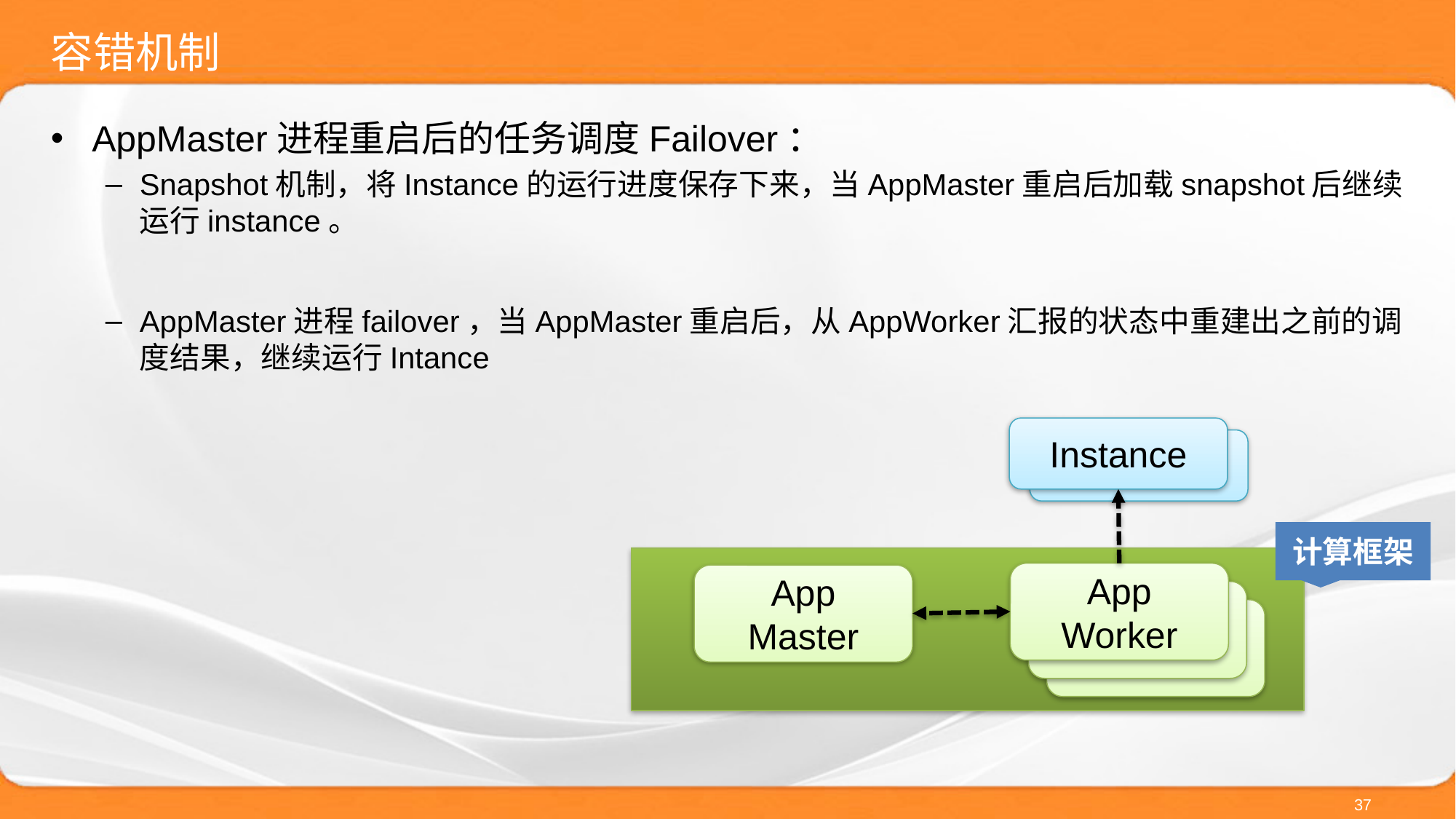

# 容错机制
AppMaster进程重启后的任务调度Failover：
Snapshot机制，将Instance的运行进度保存下来，当AppMaster重启后加载snapshot后继续运行instance。

AppMaster进程failover，当AppMaster重启后，从AppWorker汇报的状态中重建出之前的调度结果，继续运行Intance
Instance

计算框架

App
Worker
App
Master

37